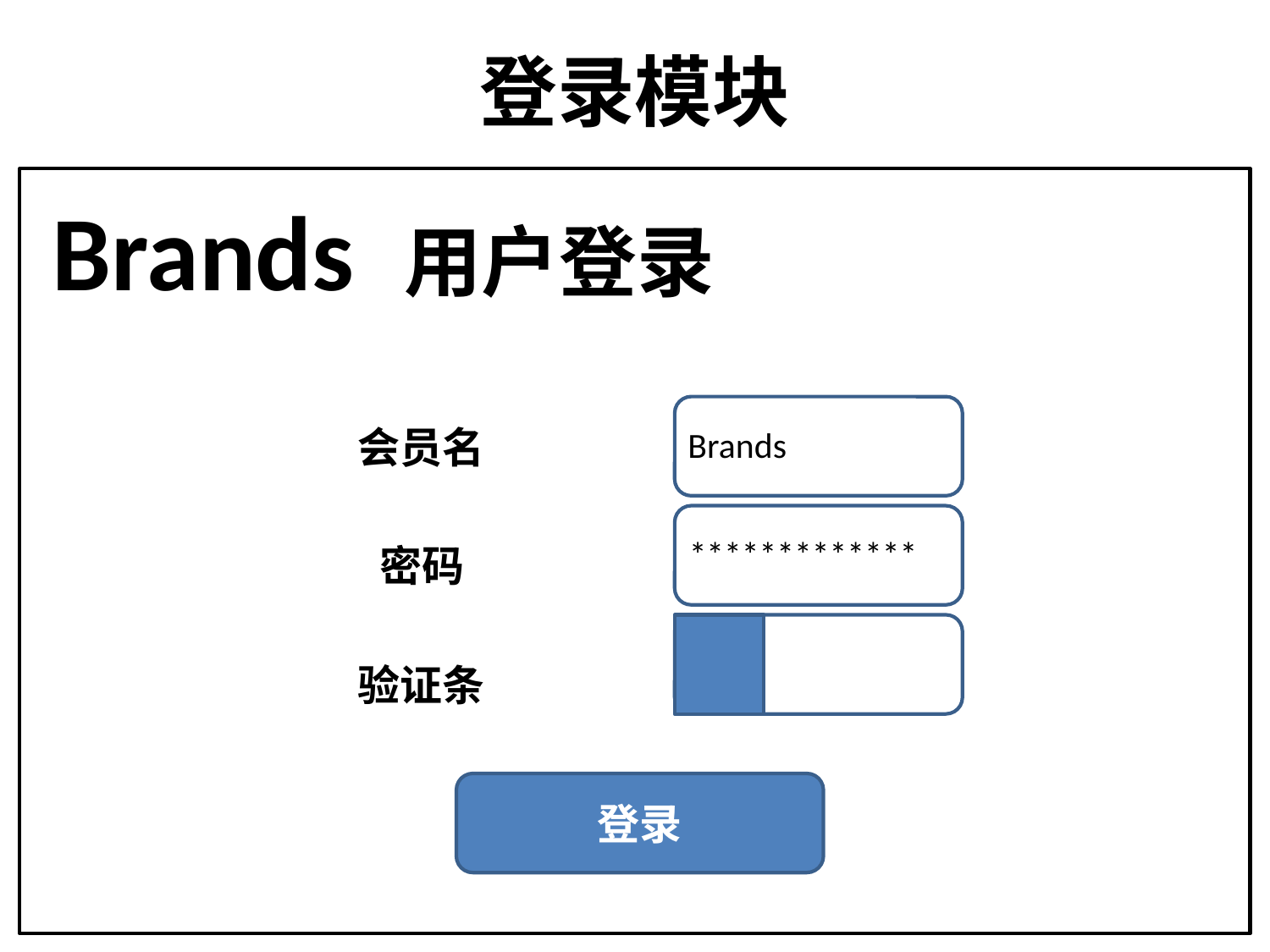

# 登录模块

Brands 用户登录
会员名

Brands

密码
*************

验证条
登录